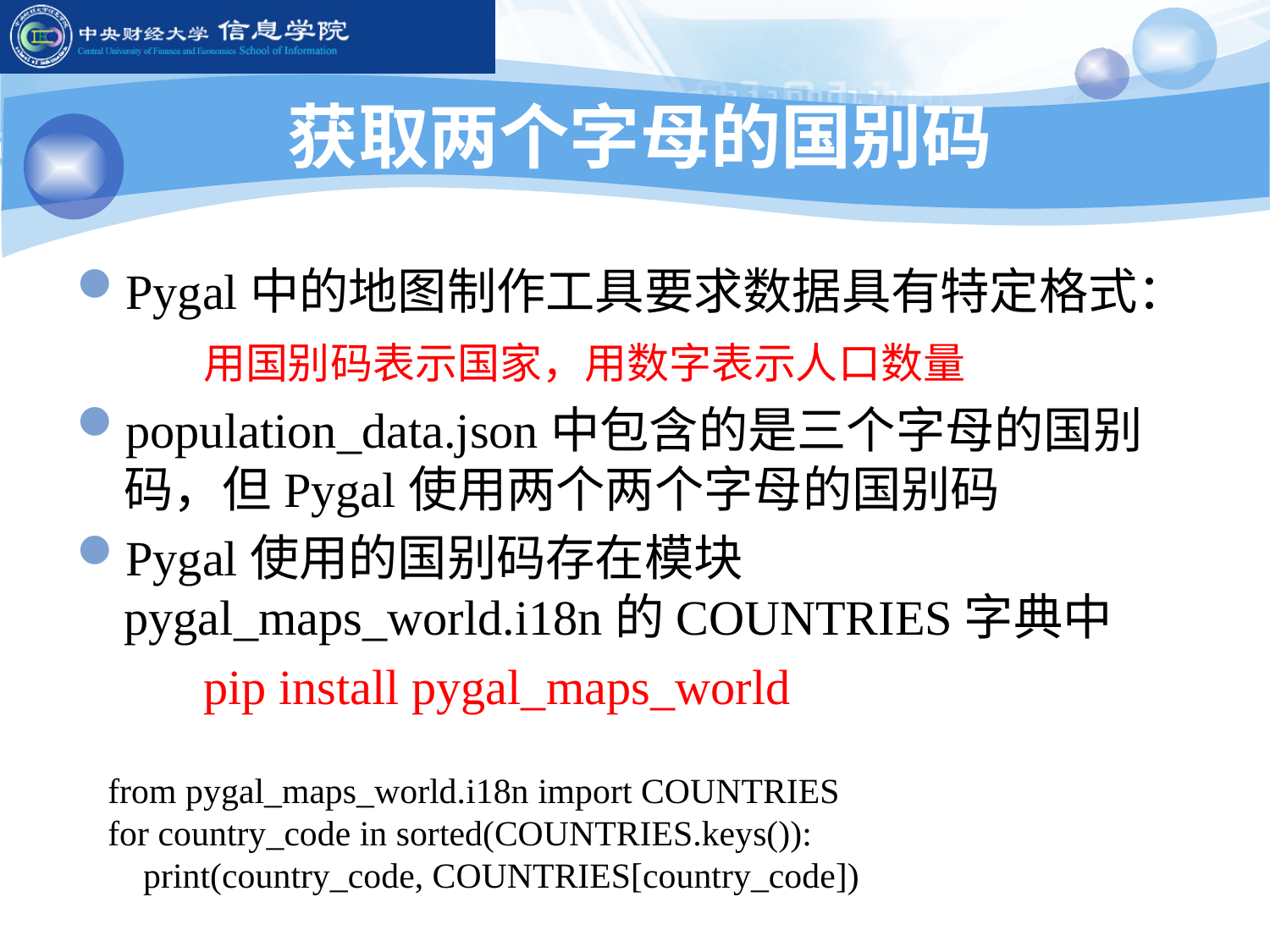

# 获取两个字母的国别码
Pygal中的地图制作工具要求数据具有特定格式：
	用国别码表示国家，用数字表示人口数量
population_data.json中包含的是三个字母的国别码，但Pygal使用两个两个字母的国别码
Pygal使用的国别码存在模块pygal_maps_world.i18n的COUNTRIES字典中
	pip install pygal_maps_world

from pygal_maps_world.i18n import COUNTRIES
for country_code in sorted(COUNTRIES.keys()):
    print(country_code, COUNTRIES[country_code])